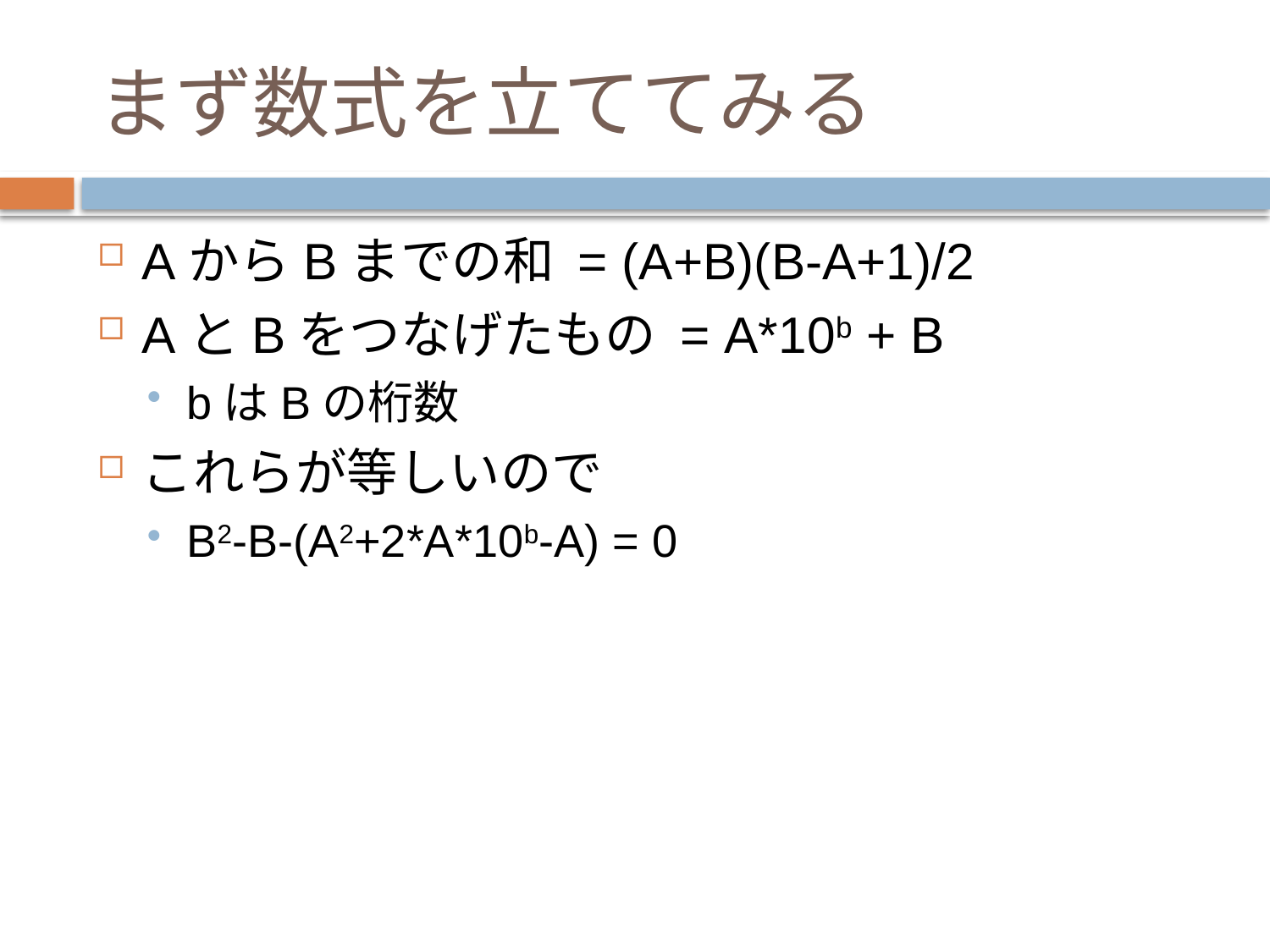

まず数式を立ててみる
AからBまでの和 = (A+B)(B-A+1)/2
AとBをつなげたもの = A*10b + B
bはBの桁数
これらが等しいので
B2-B-(A2+2*A*10b-A) = 0